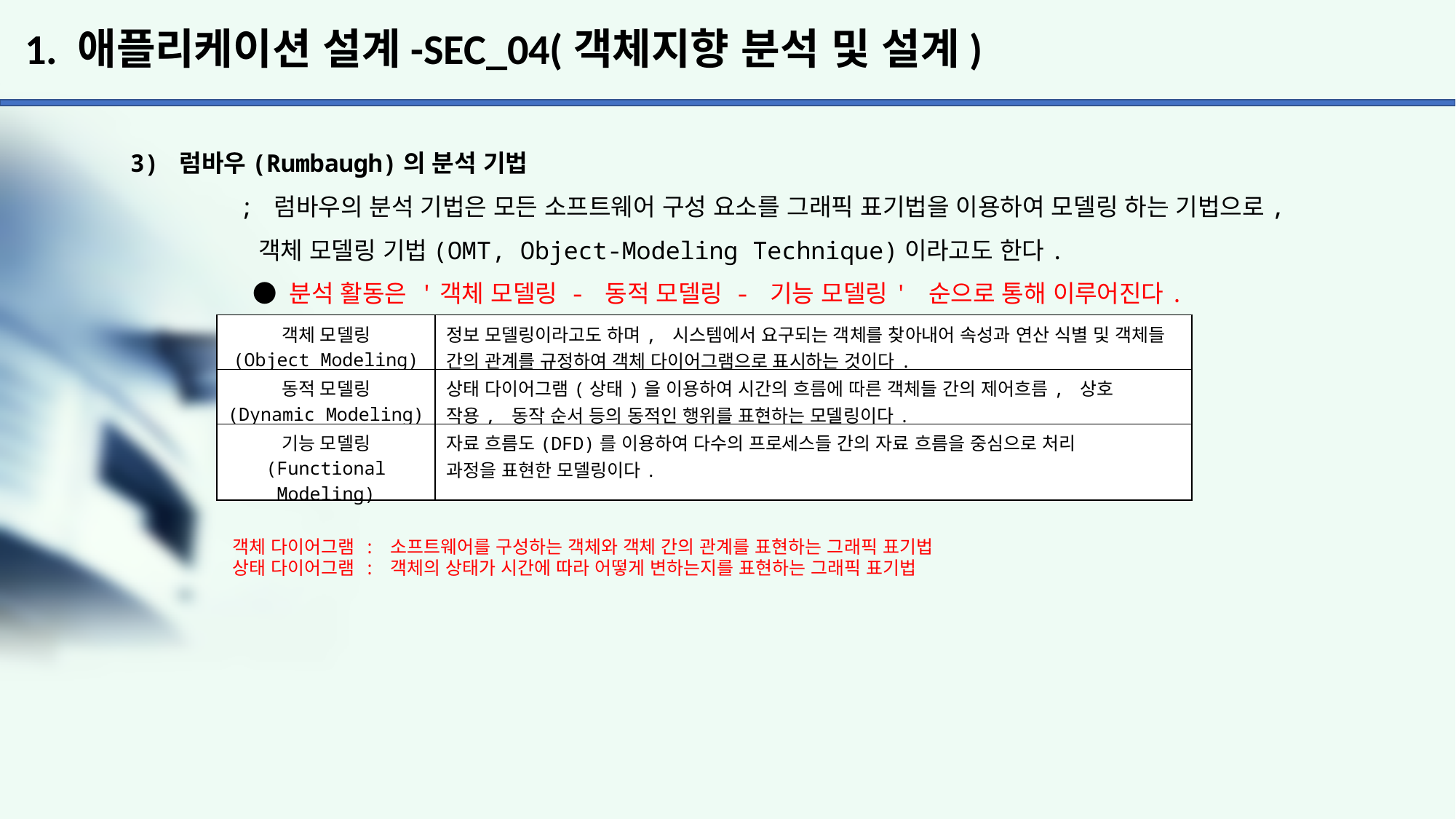

# 1. 애플리케이션 설계-SEC_04(객체지향 분석 및 설계)
3) 럼바우(Rumbaugh)의 분석 기법
	; 럼바우의 분석 기법은 모든 소프트웨어 구성 요소를 그래픽 표기법을 이용하여 모델링 하는 기법으로,
	  객체 모델링 기법(OMT, Object-Modeling Technique)이라고도 한다.
	  ● 분석 활동은 '객체 모델링 - 동적 모델링 - 기능 모델링' 순으로 통해 이루어진다.

| 객체 모델링 (Object Modeling) | 정보 모델링이라고도 하며, 시스템에서 요구되는 객체를 찾아내어 속성과 연산 식별 및 객체들 간의 관계를 규정하여 객체 다이어그램으로 표시하는 것이다. |
| --- | --- |
| 동적 모델링 (Dynamic Modeling) | 상태 다이어그램(상태)을 이용하여 시간의 흐름에 따른 객체들 간의 제어흐름, 상호 작용, 동작 순서 등의 동적인 행위를 표현하는 모델링이다. |
| 기능 모델링 (Functional Modeling) | 자료 흐름도(DFD)를 이용하여 다수의 프로세스들 간의 자료 흐름을 중심으로 처리 과정을 표현한 모델링이다. |
객체 다이어그램 : 소프트웨어를 구성하는 객체와 객체 간의 관계를 표현하는 그래픽 표기법
상태 다이어그램 : 객체의 상태가 시간에 따라 어떻게 변하는지를 표현하는 그래픽 표기법